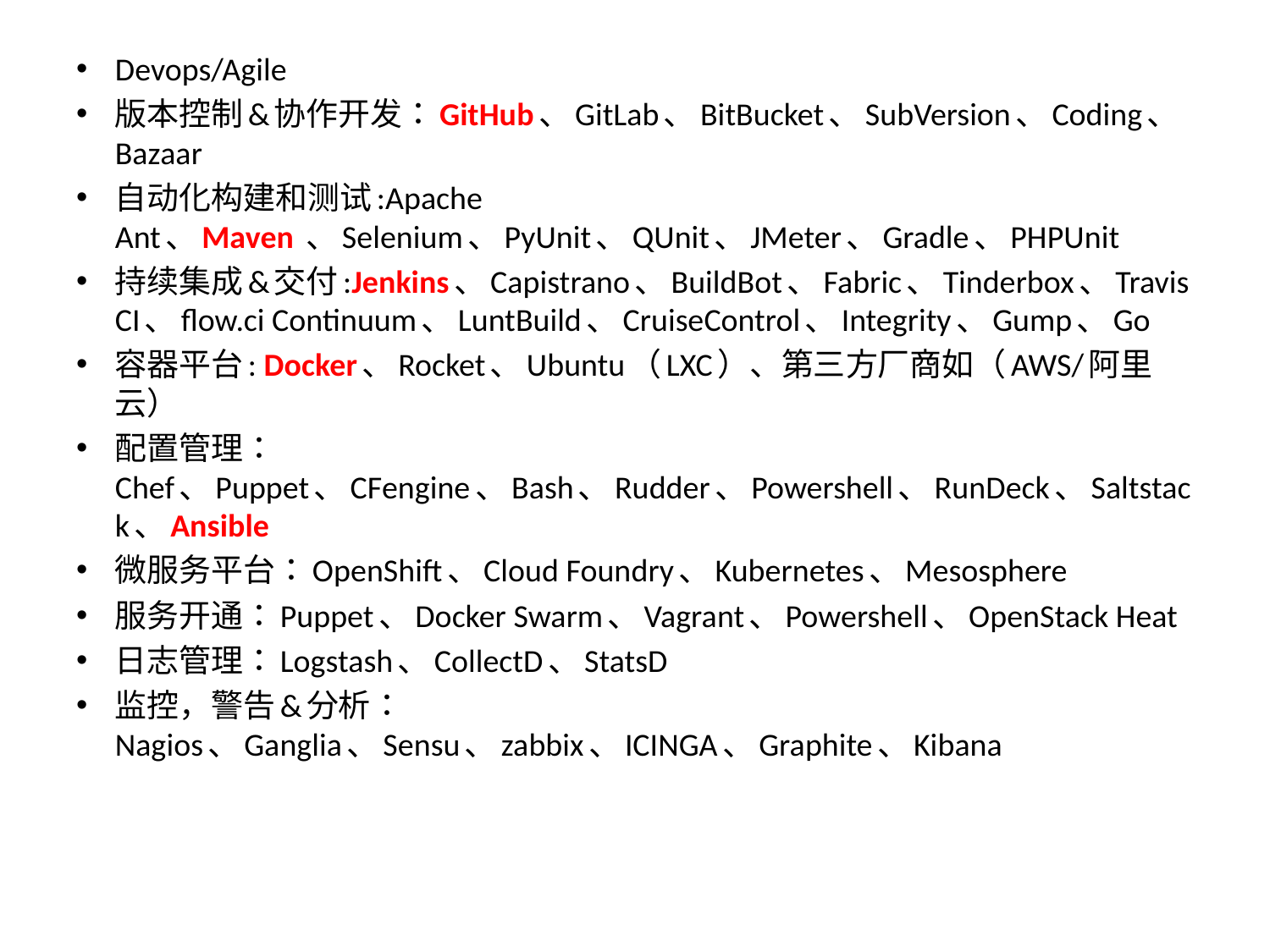

Devops/Agile
版本控制&协作开发：GitHub、GitLab、BitBucket、SubVersion、Coding、Bazaar
自动化构建和测试:Apache Ant、Maven 、Selenium、PyUnit、QUnit、JMeter、Gradle、PHPUnit
持续集成&交付:Jenkins、Capistrano、BuildBot、Fabric、Tinderbox、Travis CI、flow.ci Continuum、LuntBuild、CruiseControl、Integrity、Gump、Go
容器平台: Docker、Rocket、Ubuntu（LXC）、第三方厂商如（AWS/阿里云）
配置管理：Chef、Puppet、CFengine、Bash、Rudder、Powershell、RunDeck、Saltstack、Ansible
微服务平台：OpenShift、Cloud Foundry、Kubernetes、Mesosphere
服务开通：Puppet、Docker Swarm、Vagrant、Powershell、OpenStack Heat
日志管理：Logstash、CollectD、StatsD
监控，警告&分析：Nagios、Ganglia、Sensu、zabbix、ICINGA、Graphite、Kibana